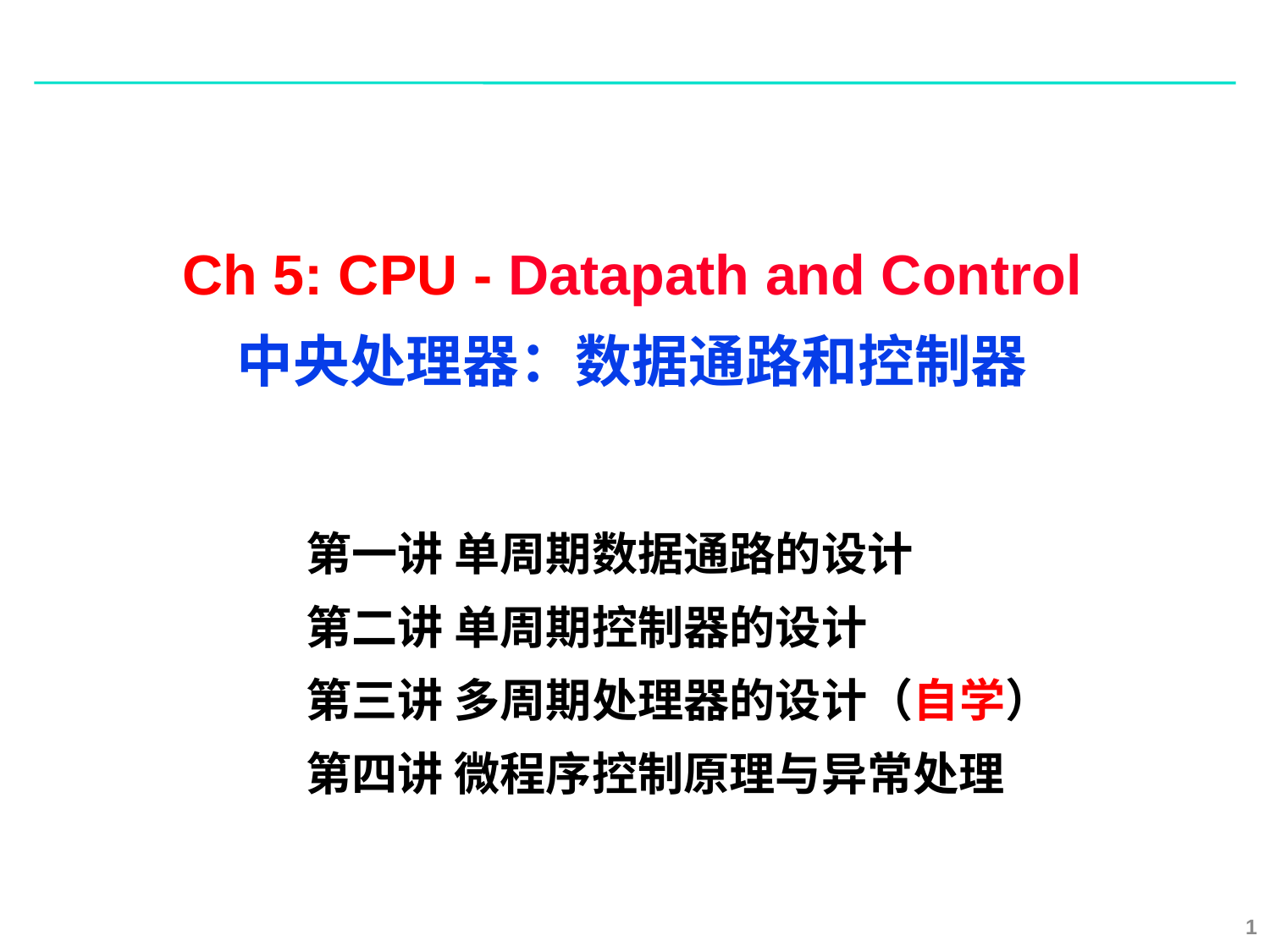

Ch 5: CPU - Datapath and Control
中央处理器：数据通路和控制器

第一讲 单周期数据通路的设计
第二讲 单周期控制器的设计
第三讲 多周期处理器的设计（自学）
第四讲 微程序控制原理与异常处理
1